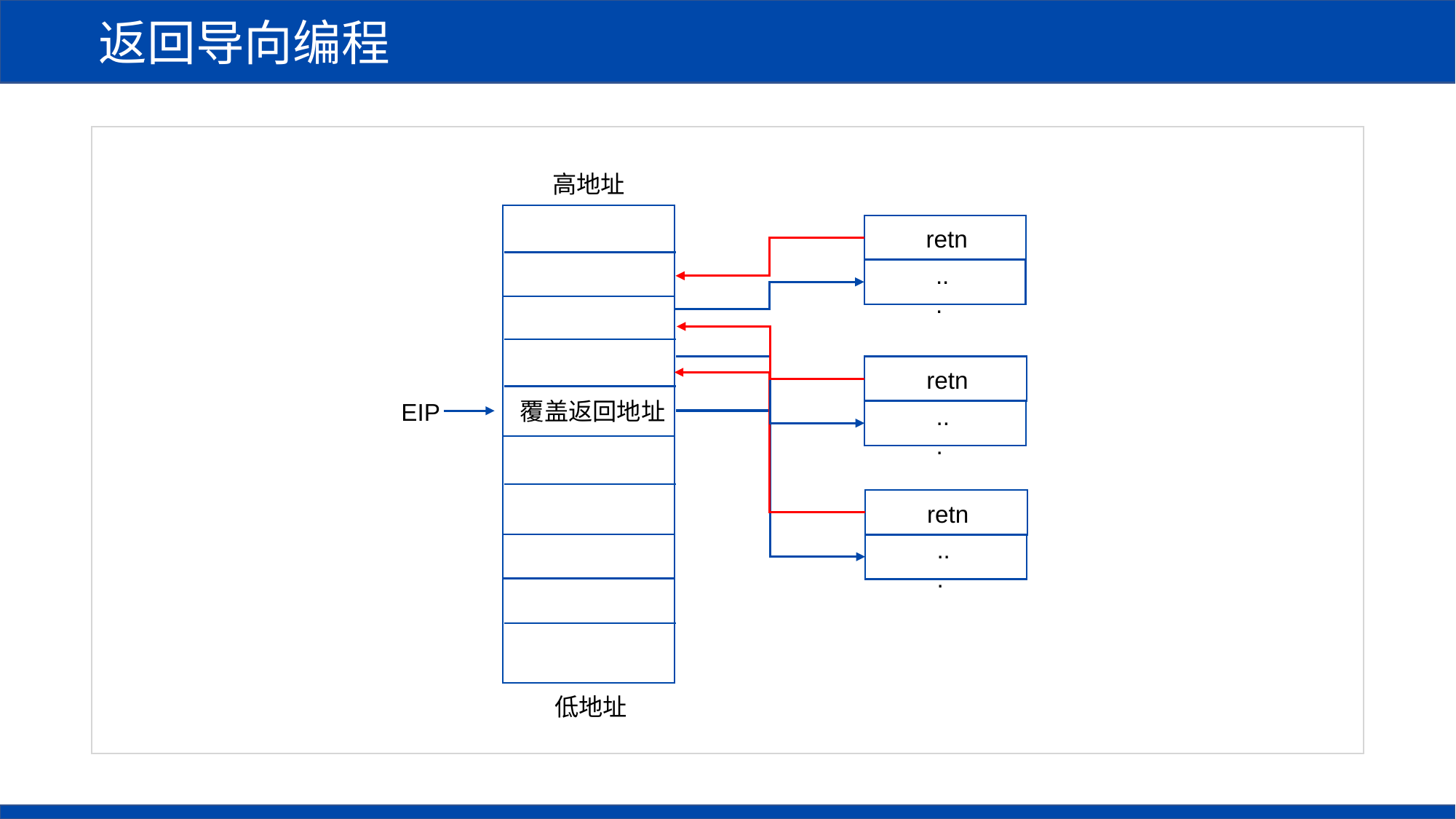

返回导向编程

高地址

retn
...

retn
...

覆盖返回地址
EIP

retn
...

低地址